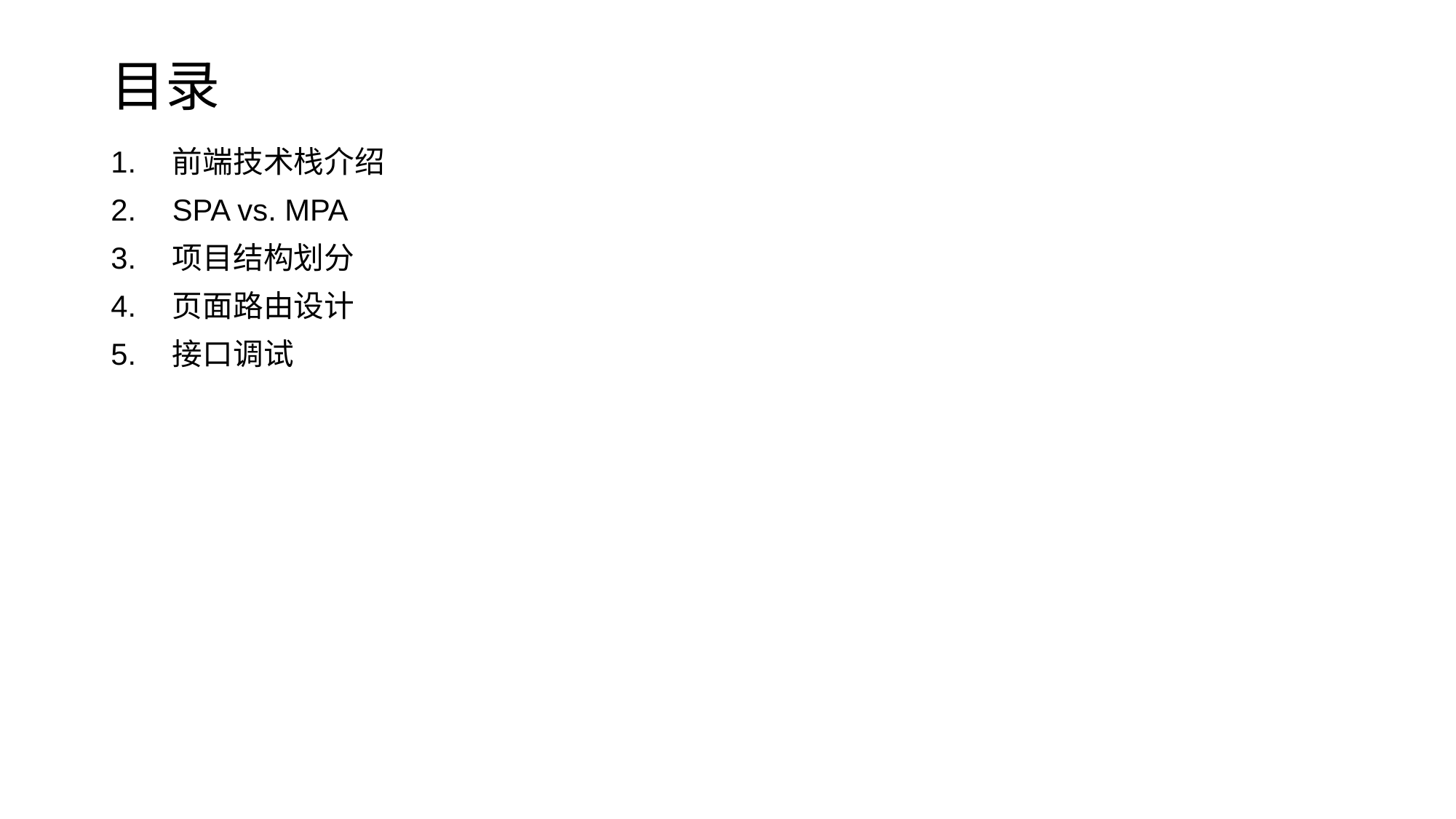

# 目录
前端技术栈介绍
SPA vs. MPA
项目结构划分
页面路由设计
接口调试